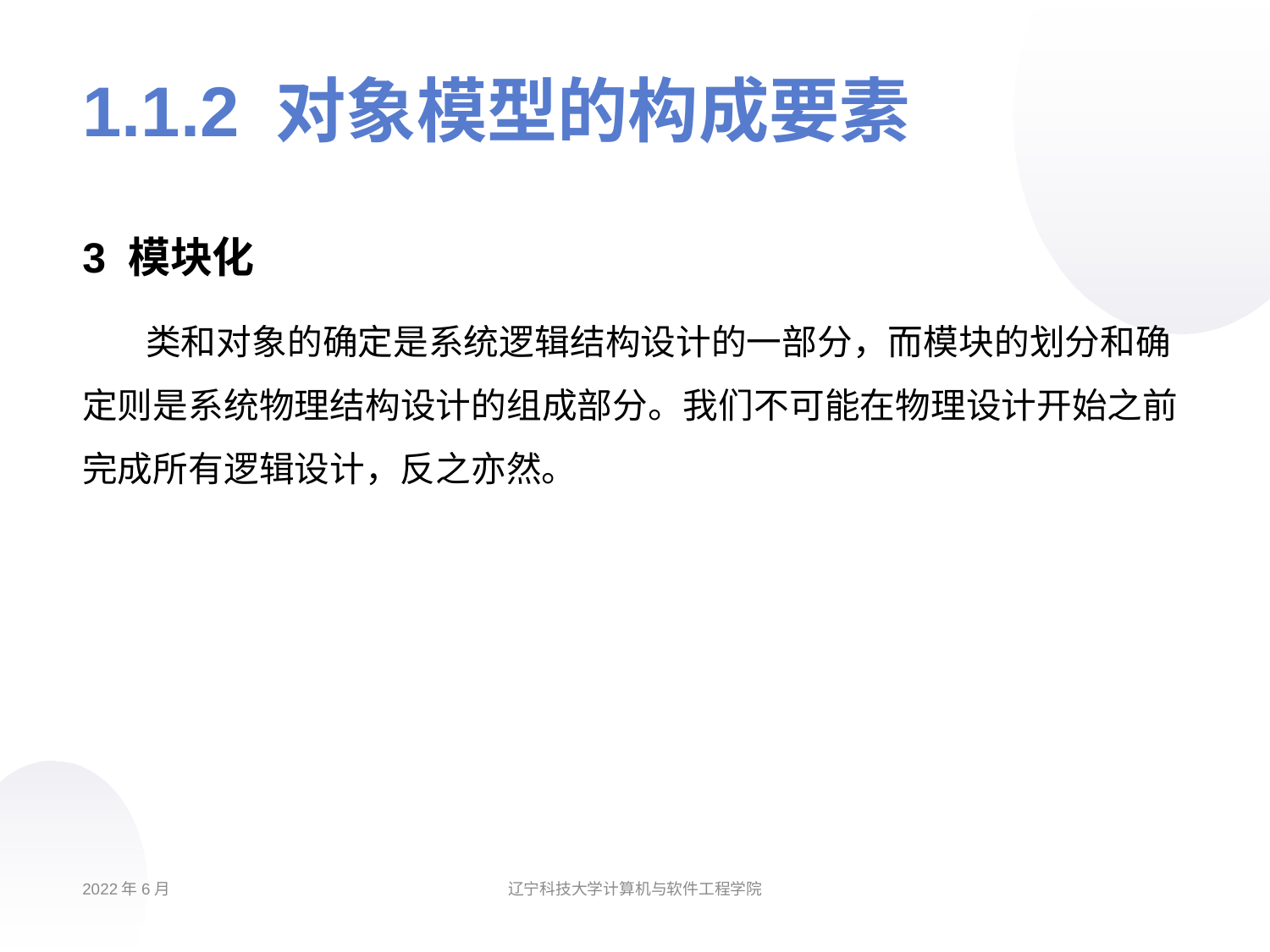

# 1.1.2 对象模型的构成要素
3 模块化
类和对象的确定是系统逻辑结构设计的一部分，而模块的划分和确定则是系统物理结构设计的组成部分。我们不可能在物理设计开始之前完成所有逻辑设计，反之亦然。

2022年6月
辽宁科技大学计算机与软件工程学院
42